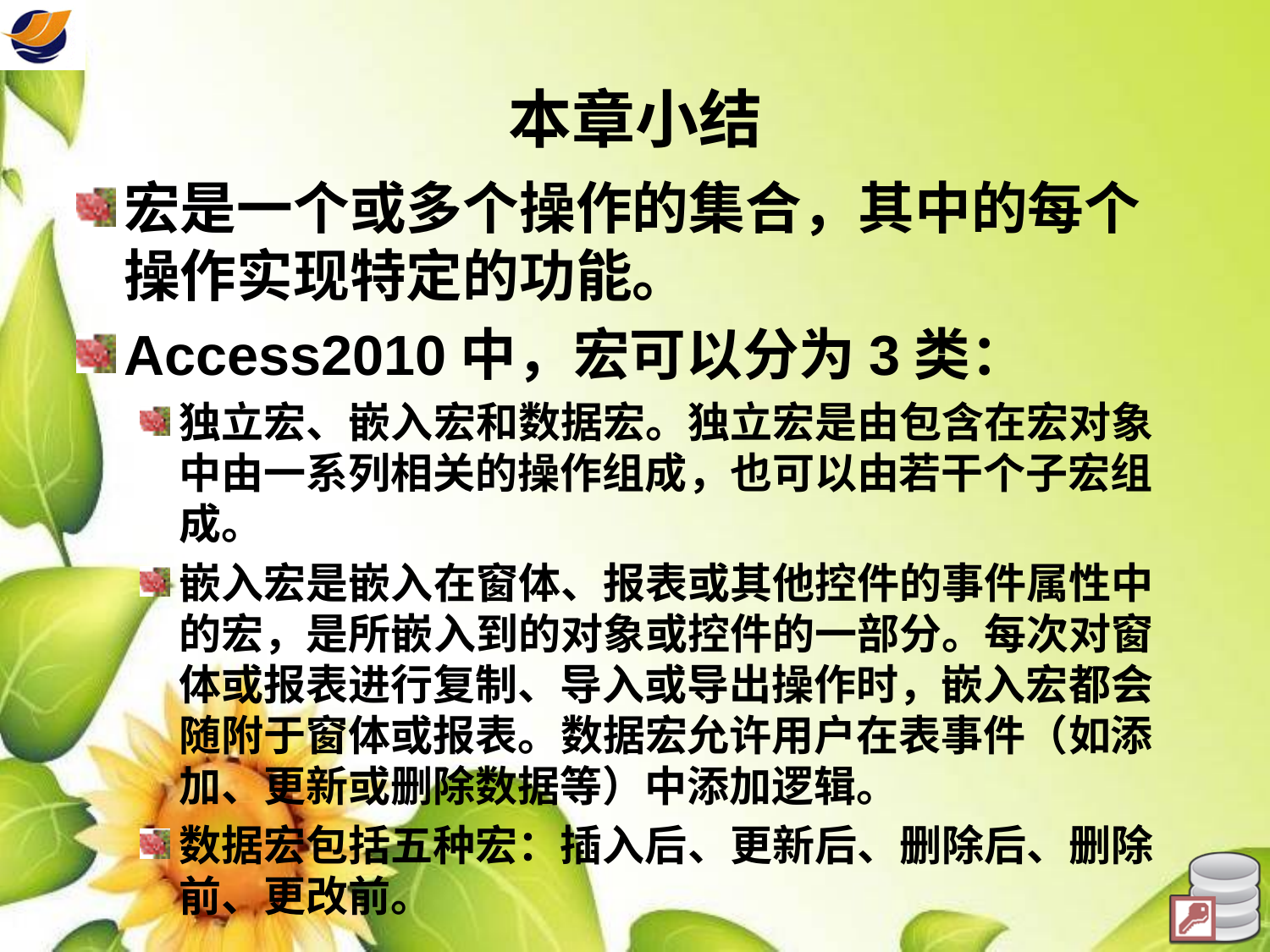

# 本章小结
宏是一个或多个操作的集合，其中的每个操作实现特定的功能。
Access2010中，宏可以分为3类：
独立宏、嵌入宏和数据宏。独立宏是由包含在宏对象中由一系列相关的操作组成，也可以由若干个子宏组成。
嵌入宏是嵌入在窗体、报表或其他控件的事件属性中的宏，是所嵌入到的对象或控件的一部分。每次对窗体或报表进行复制、导入或导出操作时，嵌入宏都会随附于窗体或报表。数据宏允许用户在表事件（如添加、更新或删除数据等）中添加逻辑。
数据宏包括五种宏：插入后、更新后、删除后、删除前、更改前。